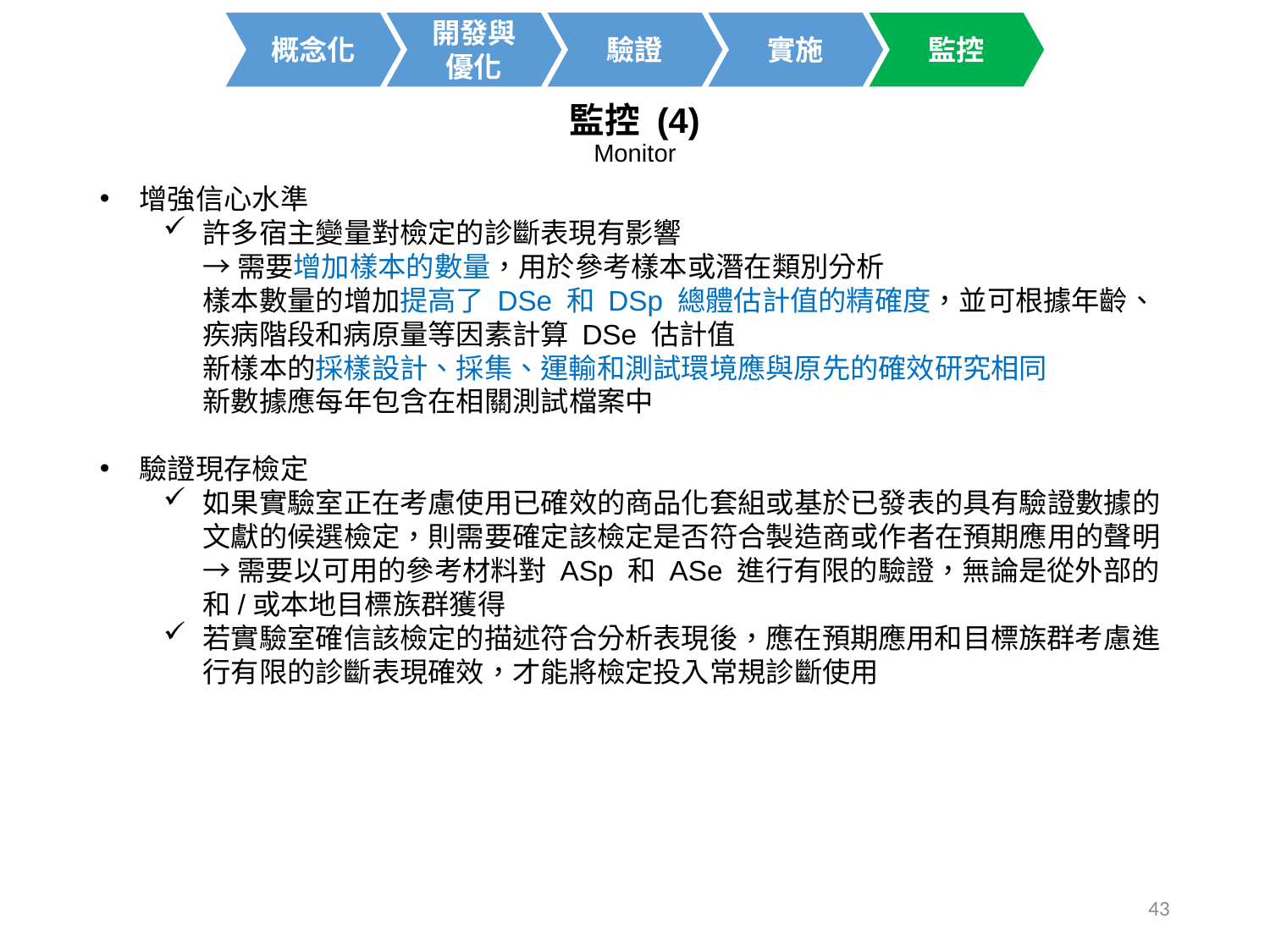

開發與
優化

概念化
驗證
實施
監控
監控 (4)
Monitor
增強信心水準
許多宿主變量對檢定的診斷表現有影響
→ 需要增加樣本的數量，用於參考樣本或潛在類別分析
樣本數量的增加提高了 DSe 和 DSp 總體估計值的精確度，並可根據年齡、疾病階段和病原量等因素計算 DSe 估計值
新樣本的採樣設計、採集、運輸和測試環境應與原先的確效研究相同
新數據應每年包含在相關測試檔案中

驗證現存檢定
如果實驗室正在考慮使用已確效的商品化套組或基於已發表的具有驗證數據的文獻的候選檢定，則需要確定該檢定是否符合製造商或作者在預期應用的聲明
→ 需要以可用的參考材料對 ASp 和 ASe 進行有限的驗證，無論是從外部的和/或本地目標族群獲得
若實驗室確信該檢定的描述符合分析表現後，應在預期應用和目標族群考慮進行有限的診斷表現確效，才能將檢定投入常規診斷使用
43